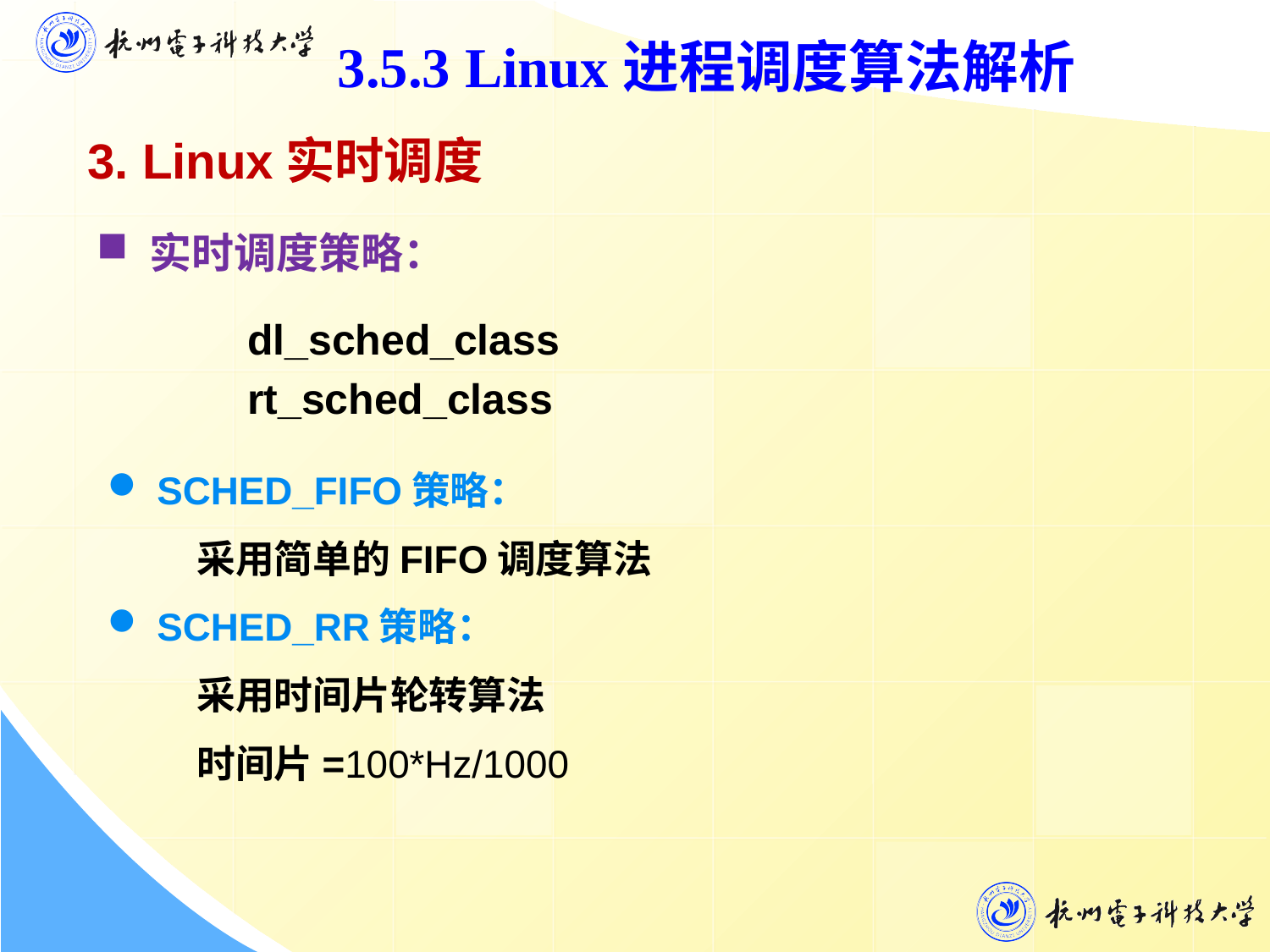

3.5.3 Linux进程调度算法解析
3. Linux实时调度
 实时调度策略：
dl_sched_class
rt_sched_class
 SCHED_FIFO策略：
         采用简单的FIFO调度算法
 SCHED_RR策略：
         采用时间片轮转算法
         时间片=100*Hz/1000